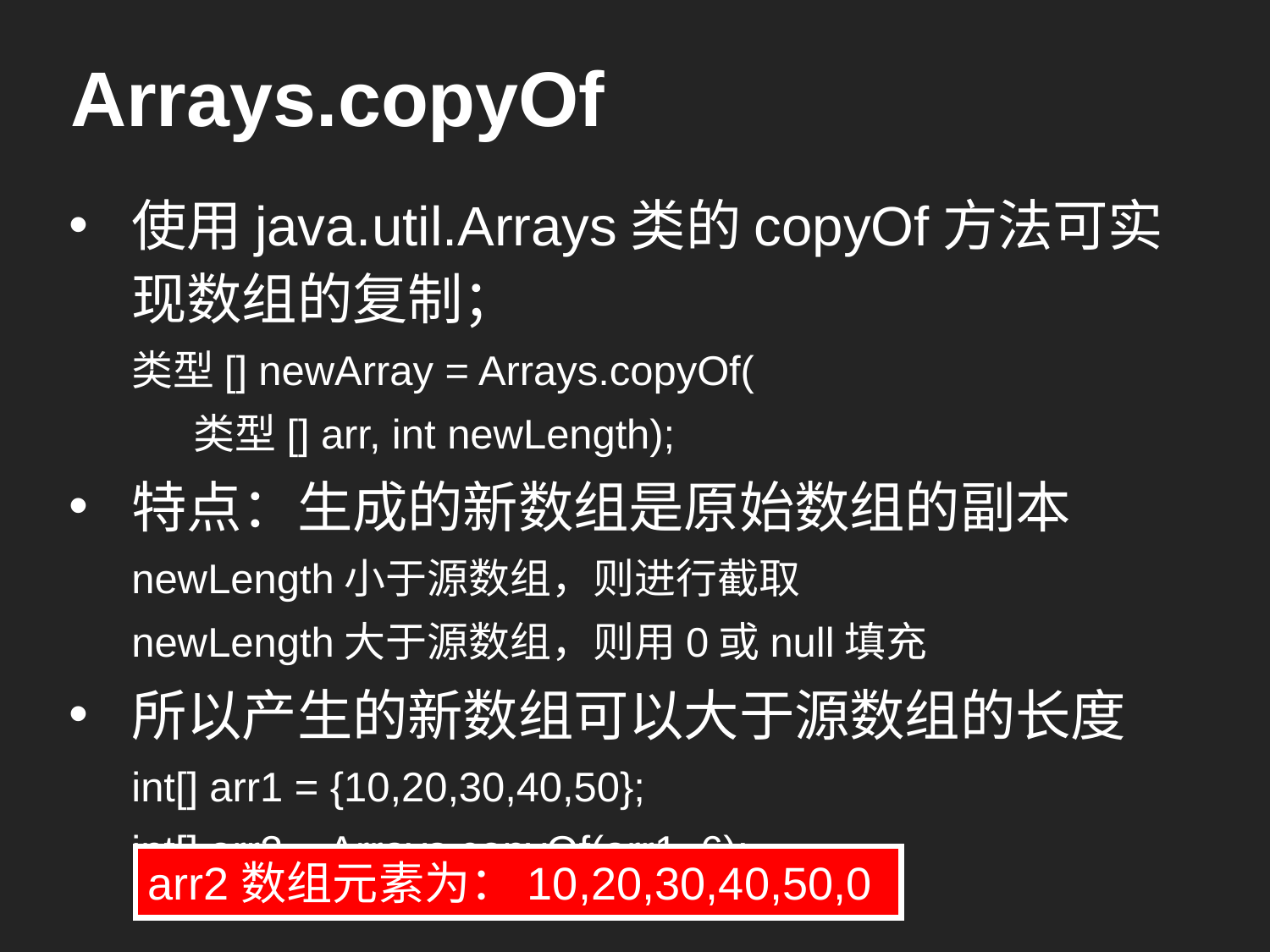

# Arrays.copyOf
使用java.util.Arrays类的copyOf方法可实现数组的复制；
类型[] newArray = Arrays.copyOf(
				类型[] arr, int newLength);
特点：生成的新数组是原始数组的副本
newLength小于源数组，则进行截取
newLength大于源数组，则用0或null填充
所以产生的新数组可以大于源数组的长度
int[] arr1 = {10,20,30,40,50};
int[] arr2 = Arrays.copyOf(arr1, 6);
arr2数组元素为：10,20,30,40,50,0